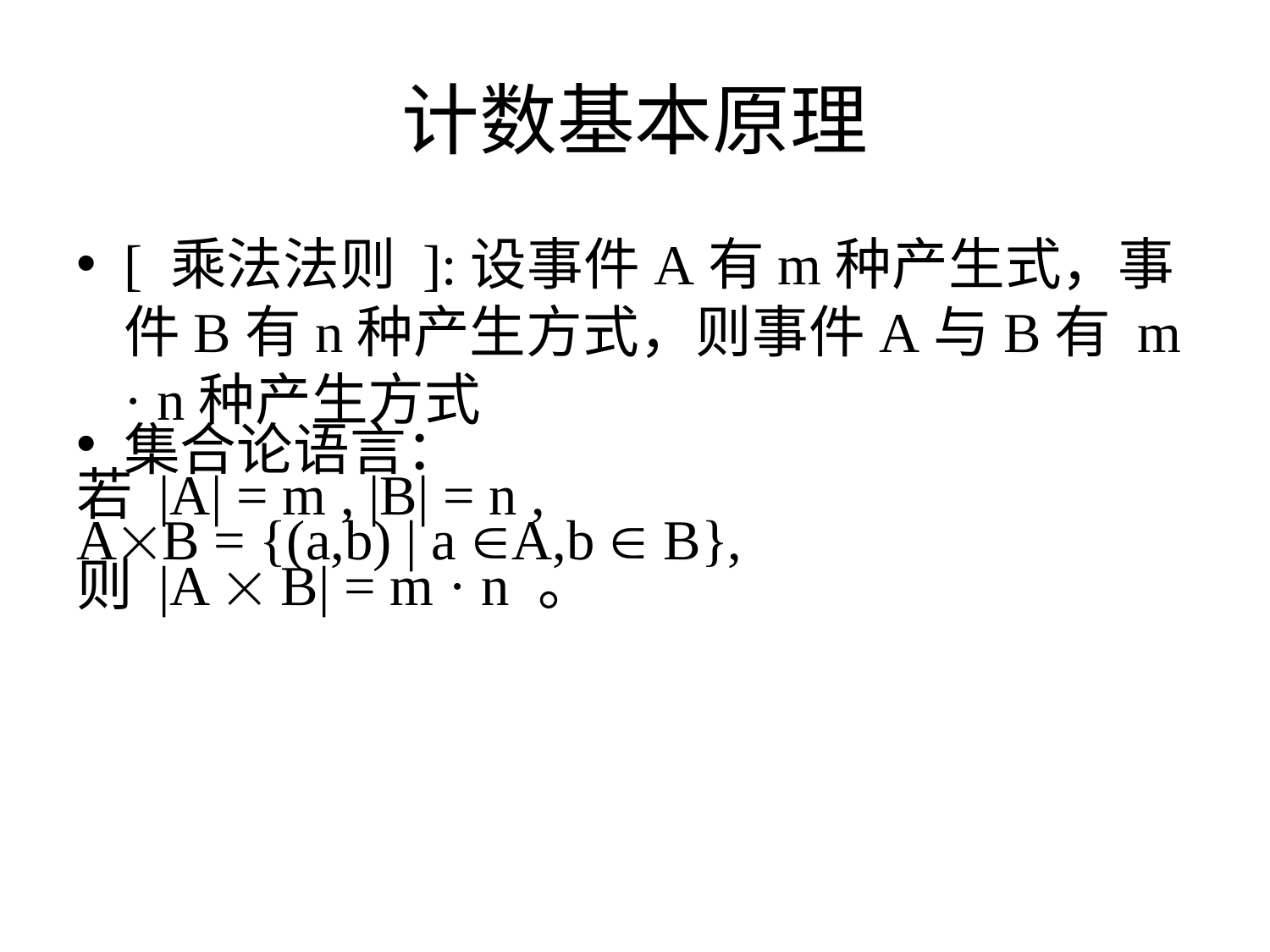

# 计数基本原理
[ 乘法法则 ]:设事件A有m种产生式，事件B有n种产生方式，则事件A与B有 m · n种产生方式
集合论语言：
若 |A| = m , |B| = n ,
A×B = {(a,b) | a ∈A,b ∈ B},
则 |A × B| = m · n 。